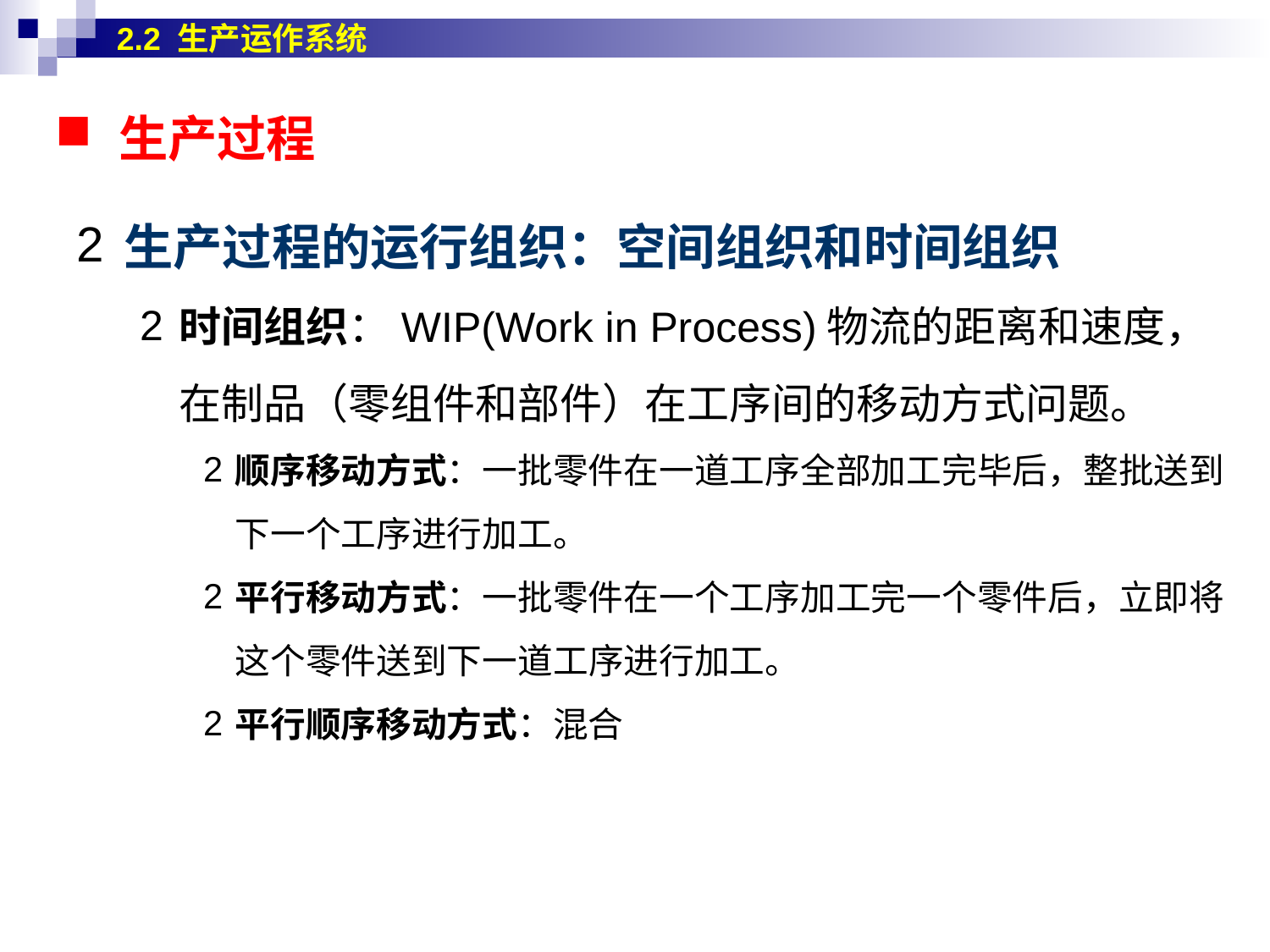

2.2 生产运作系统
# 生产过程
生产过程的运行组织：空间组织和时间组织
时间组织：WIP(Work in Process)物流的距离和速度，在制品（零组件和部件）在工序间的移动方式问题。
顺序移动方式：一批零件在一道工序全部加工完毕后，整批送到下一个工序进行加工。
平行移动方式：一批零件在一个工序加工完一个零件后，立即将这个零件送到下一道工序进行加工。
平行顺序移动方式：混合